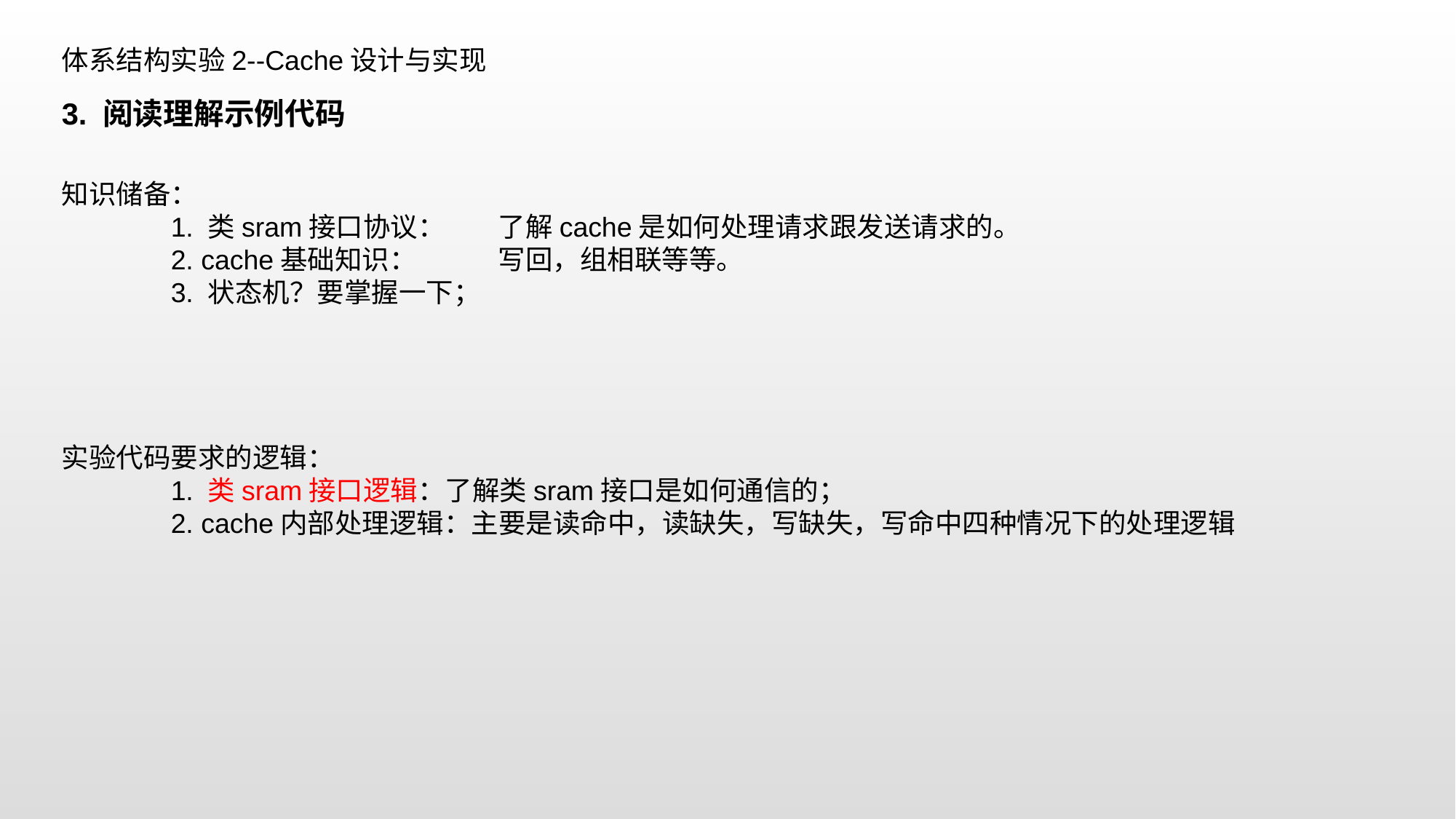

体系结构实验2--Cache设计与实现
3. 阅读理解示例代码
知识储备：
	1. 类sram接口协议：	了解cache是如何处理请求跟发送请求的。
	2. cache基础知识：	写回，组相联等等。
	3. 状态机？要掌握一下；
实验代码要求的逻辑：
	1. 类sram接口逻辑：了解类sram接口是如何通信的；
	2. cache内部处理逻辑：主要是读命中，读缺失，写缺失，写命中四种情况下的处理逻辑